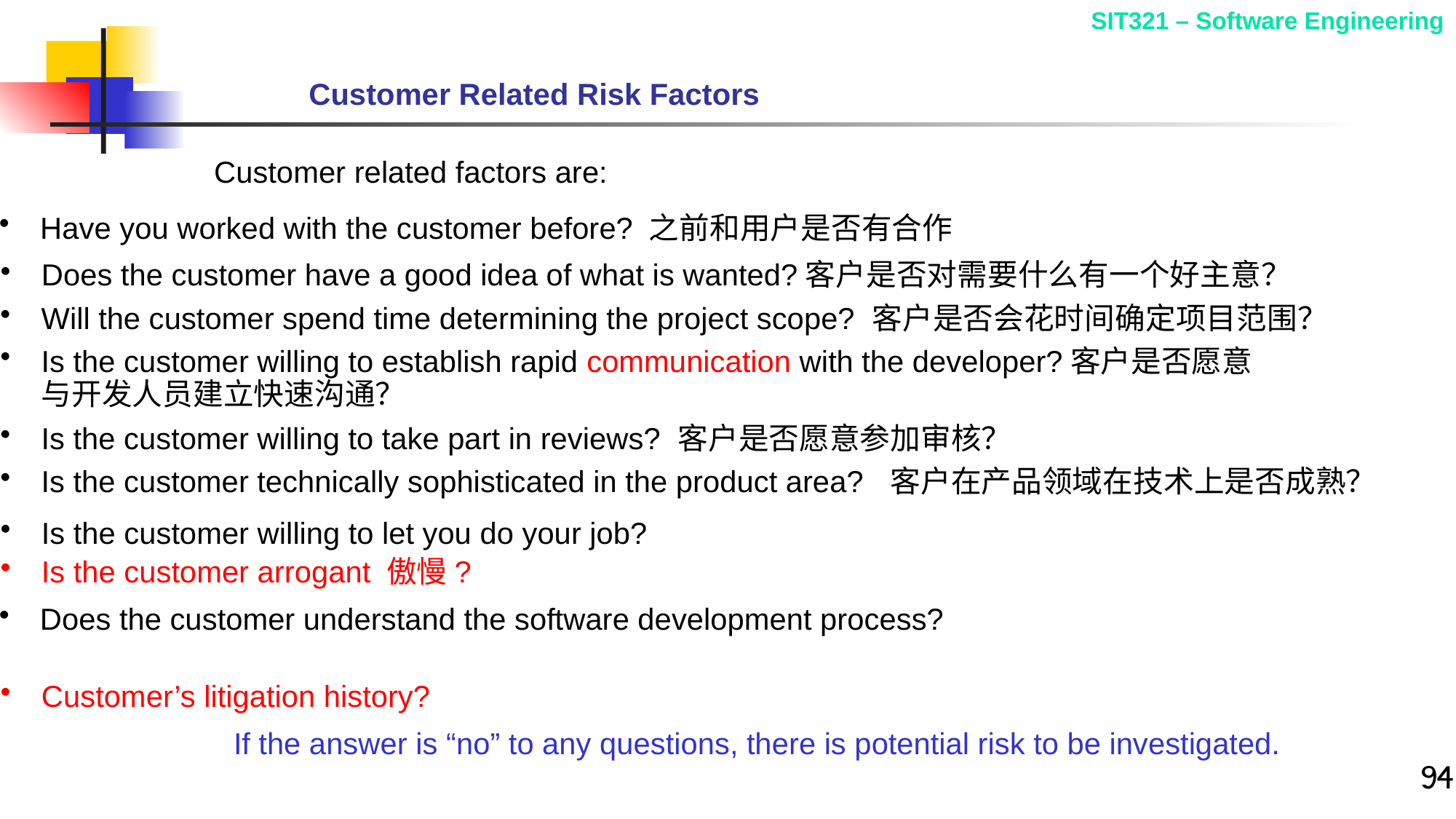

# Customer Related Risk Factors
Customer related factors are:
Have you worked with the customer before? 之前和用户是否有合作
Does the customer have a good idea of what is wanted?客户是否对需要什么有一个好主意？

Will the customer spend time determining the project scope? 客户是否会花时间确定项目范围？

Is the customer willing to establish rapid communication with the developer?客户是否愿意与开发人员建立快速沟通？

Is the customer willing to take part in reviews? 客户是否愿意参加审核？

Is the customer technically sophisticated in the product area?  客户在产品领域在技术上是否成熟？

Is the customer willing to let you do your job?
Is the customer arrogant 傲慢?
Does the customer understand the software development process?
Customer’s litigation history?
	If the answer is “no” to any questions, there is potential risk to be investigated.
94